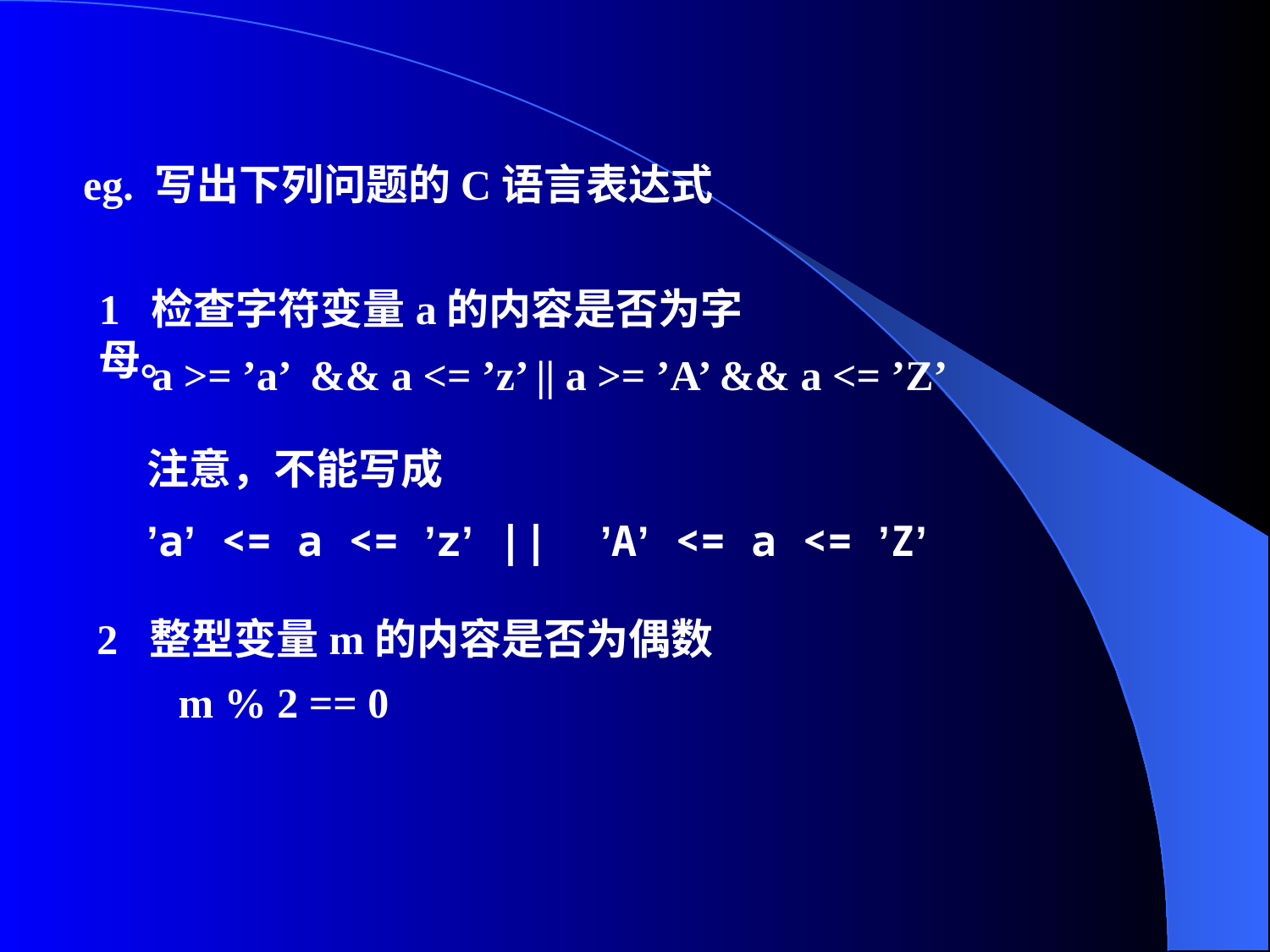

eg. 写出下列问题的C语言表达式
1  检查字符变量a的内容是否为字母。
 a >= ’a’  && a <= ’z’ || a >= ’A’ && a <= ’Z’
注意，不能写成
’a’ <= a <= ’z’ ||  ’A’ <= a <= ’Z’
2  整型变量m的内容是否为偶数
m % 2 == 0